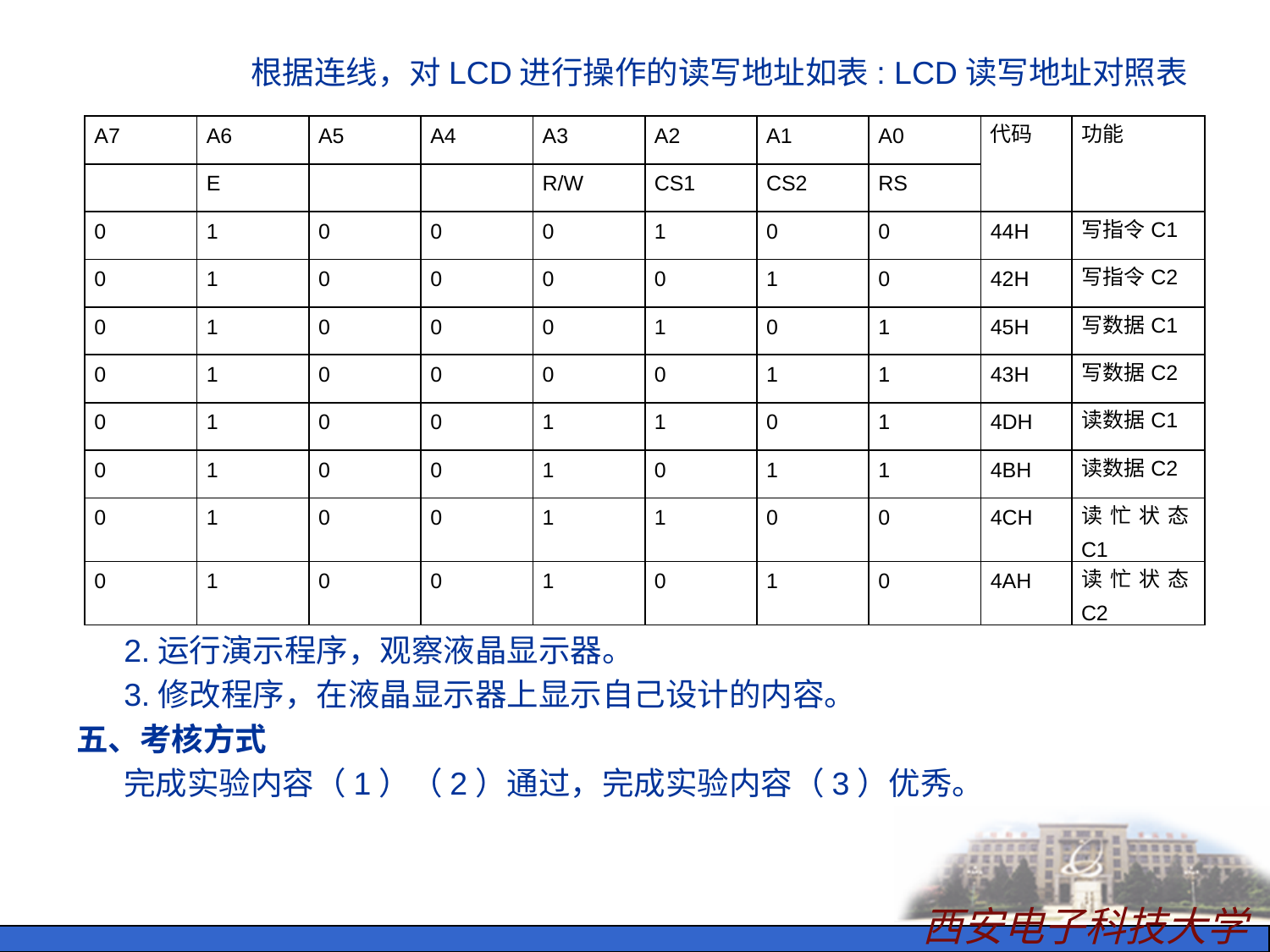

根据连线，对LCD进行操作的读写地址如表: LCD读写地址对照表

	2.运行演示程序，观察液晶显示器。
	3.修改程序，在液晶显示器上显示自己设计的内容。
五、考核方式
	完成实验内容（1）（2）通过，完成实验内容（3）优秀。

| A7 | A6 | A5 | A4 | A3 | A2 | A1 | A0 | 代码 | 功能 |
| --- | --- | --- | --- | --- | --- | --- | --- | --- | --- |
|  | E |  |  | R/W | CS1 | CS2 | RS |  |  |
| 0 | 1 | 0 | 0 | 0 | 1 | 0 | 0 | 44H | 写指令C1 |
| 0 | 1 | 0 | 0 | 0 | 0 | 1 | 0 | 42H | 写指令C2 |
| 0 | 1 | 0 | 0 | 0 | 1 | 0 | 1 | 45H | 写数据C1 |
| 0 | 1 | 0 | 0 | 0 | 0 | 1 | 1 | 43H | 写数据C2 |
| 0 | 1 | 0 | 0 | 1 | 1 | 0 | 1 | 4DH | 读数据C1 |
| 0 | 1 | 0 | 0 | 1 | 0 | 1 | 1 | 4BH | 读数据C2 |
| 0 | 1 | 0 | 0 | 1 | 1 | 0 | 0 | 4CH | 读忙状态C1 |
| 0 | 1 | 0 | 0 | 1 | 0 | 1 | 0 | 4AH | 读忙状态C2 |